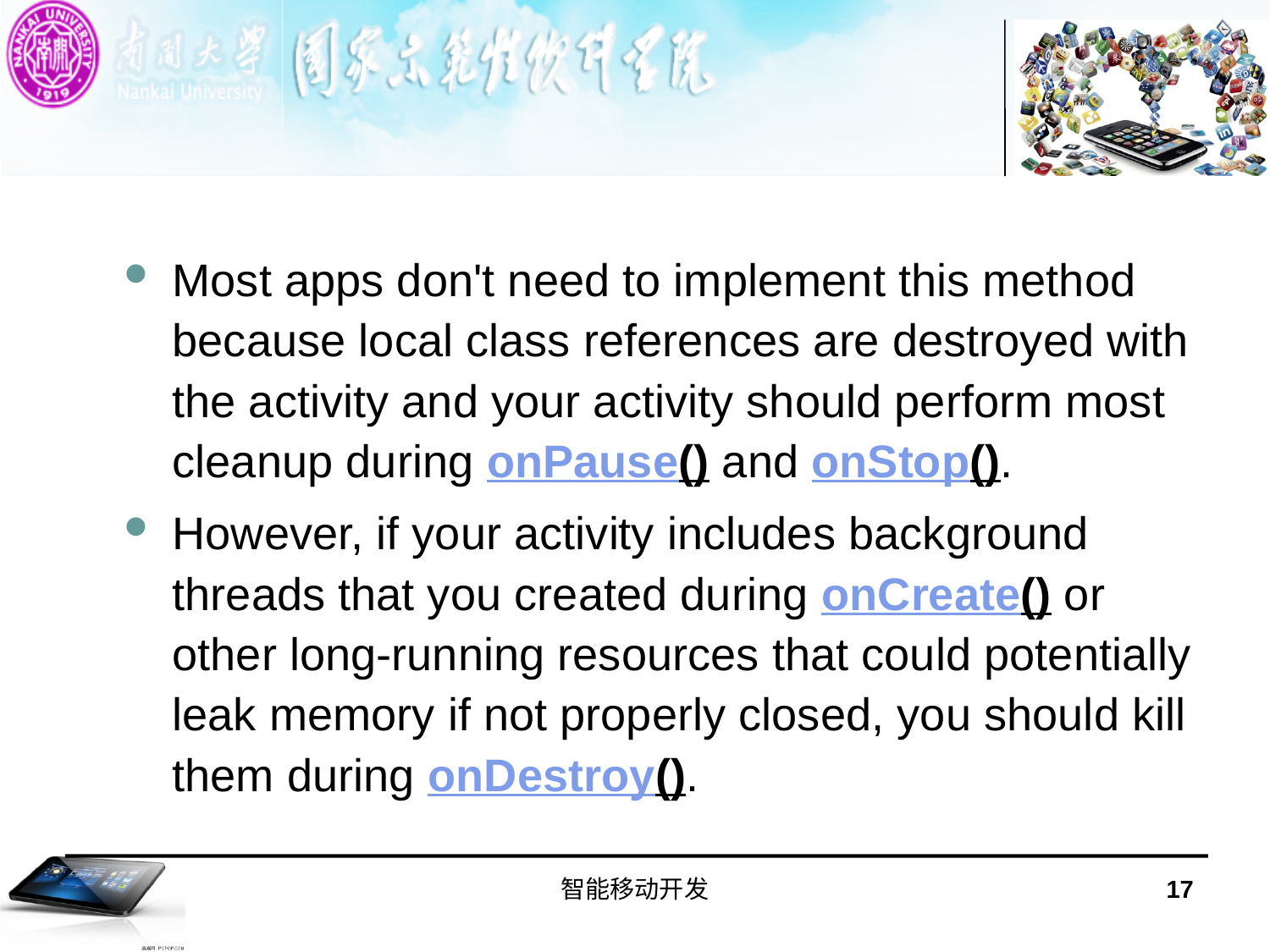

#
Most apps don't need to implement this method because local class references are destroyed with the activity and your activity should perform most cleanup during onPause() and onStop().
However, if your activity includes background threads that you created during onCreate() or other long-running resources that could potentially leak memory if not properly closed, you should kill them during onDestroy().
智能移动开发
17